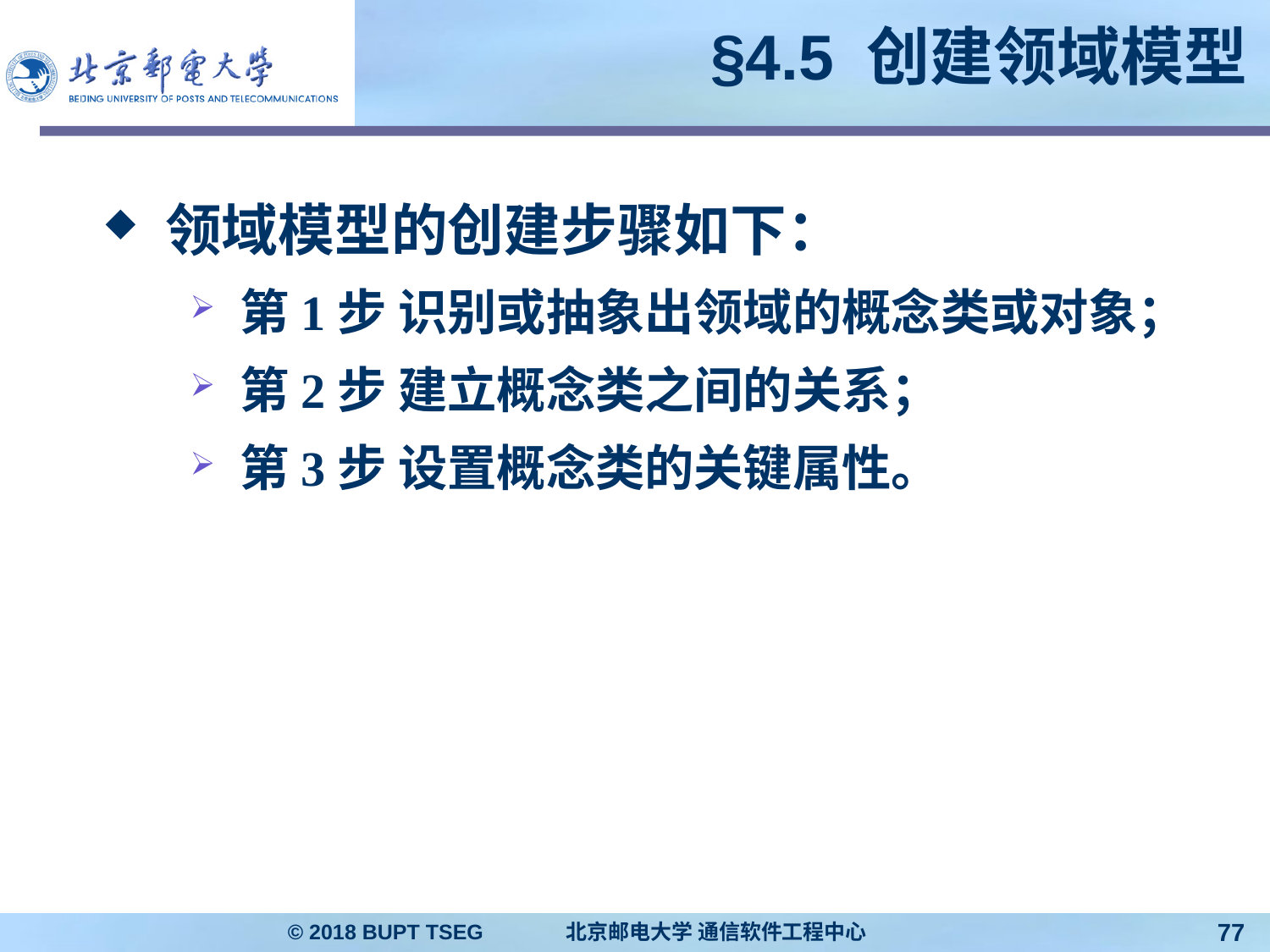

# §4.5 创建领域模型
领域模型的创建步骤如下：
第1步 识别或抽象出领域的概念类或对象；
第2步 建立概念类之间的关系；
第3步 设置概念类的关键属性。
© 2018 BUPT TSEG             北京邮电大学 通信软件工程中心